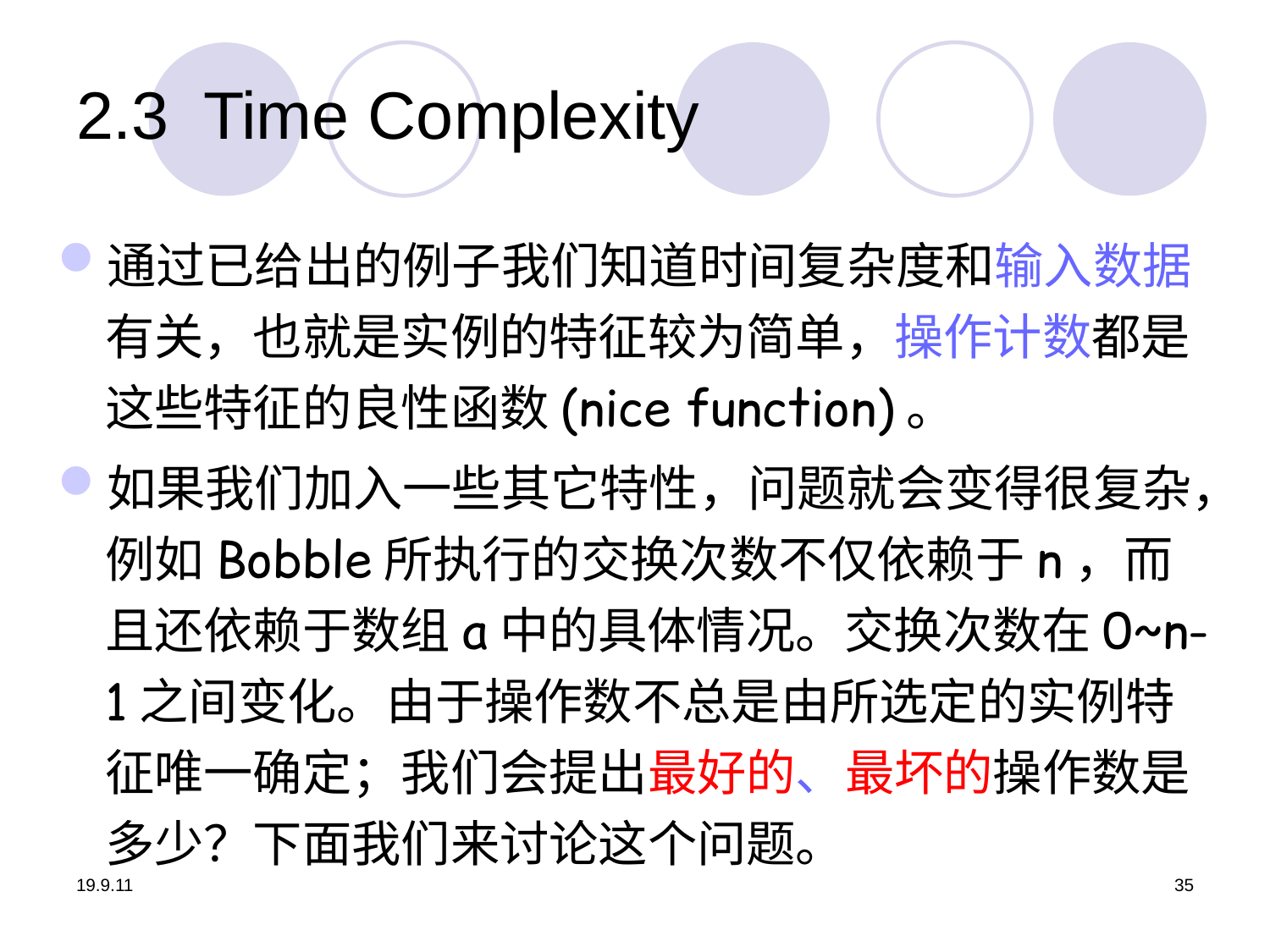

# 2.3	Time Complexity
通过已给出的例子我们知道时间复杂度和输入数据有关，也就是实例的特征较为简单，操作计数都是这些特征的良性函数(nice function)。
如果我们加入一些其它特性，问题就会变得很复杂，例如Bobble所执行的交换次数不仅依赖于n，而且还依赖于数组a中的具体情况。交换次数在0~n-1之间变化。由于操作数不总是由所选定的实例特征唯一确定；我们会提出最好的、最坏的操作数是多少？下面我们来讨论这个问题。
19.9.11
35